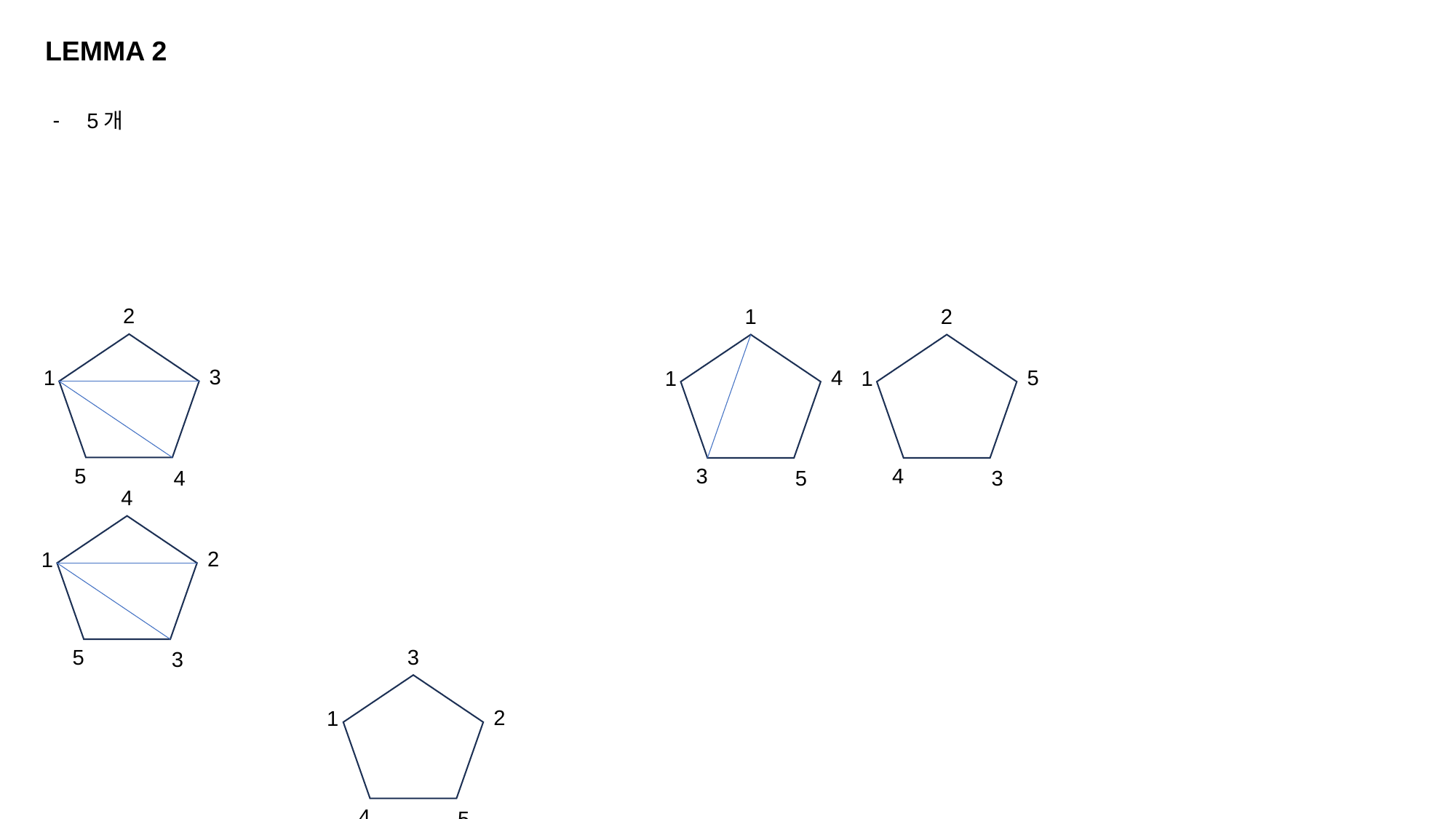

LEMMA 2
5개
2
1
2

3
4
5
1
1
1
5
3
4
4
5
3
4

2
1
3
5
3

2
1
4
5